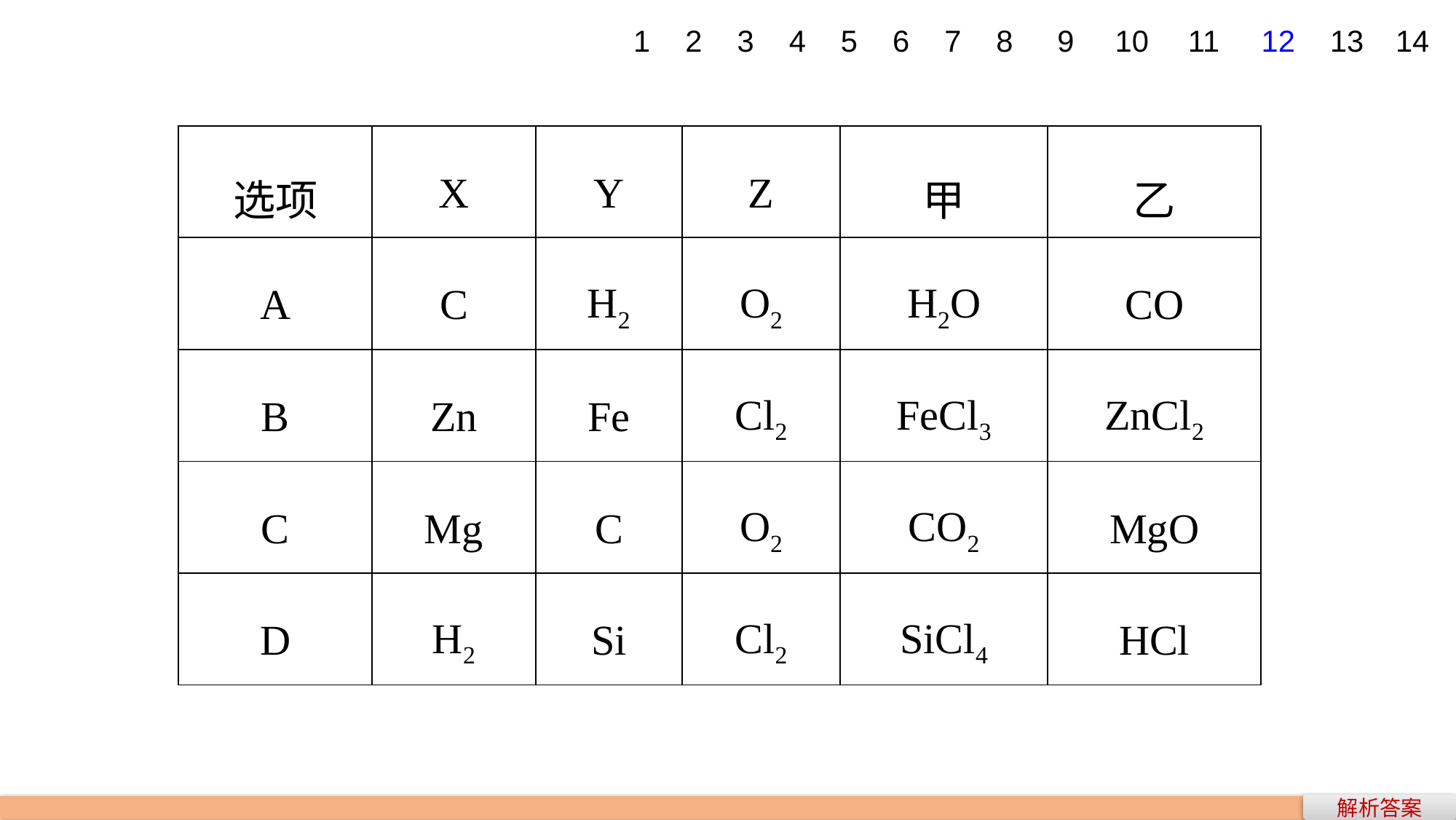

1
2
3
4
5
6
7
8
9
10
11
12
13
14
| 选项 | X | Y | Z | 甲 | 乙 |
| --- | --- | --- | --- | --- | --- |
| A | C | H2 | O2 | H2O | CO |
| B | Zn | Fe | Cl2 | FeCl3 | ZnCl2 |
| C | Mg | C | O2 | CO2 | MgO |
| D | H2 | Si | Cl2 | SiCl4 | HCl |
解析答案